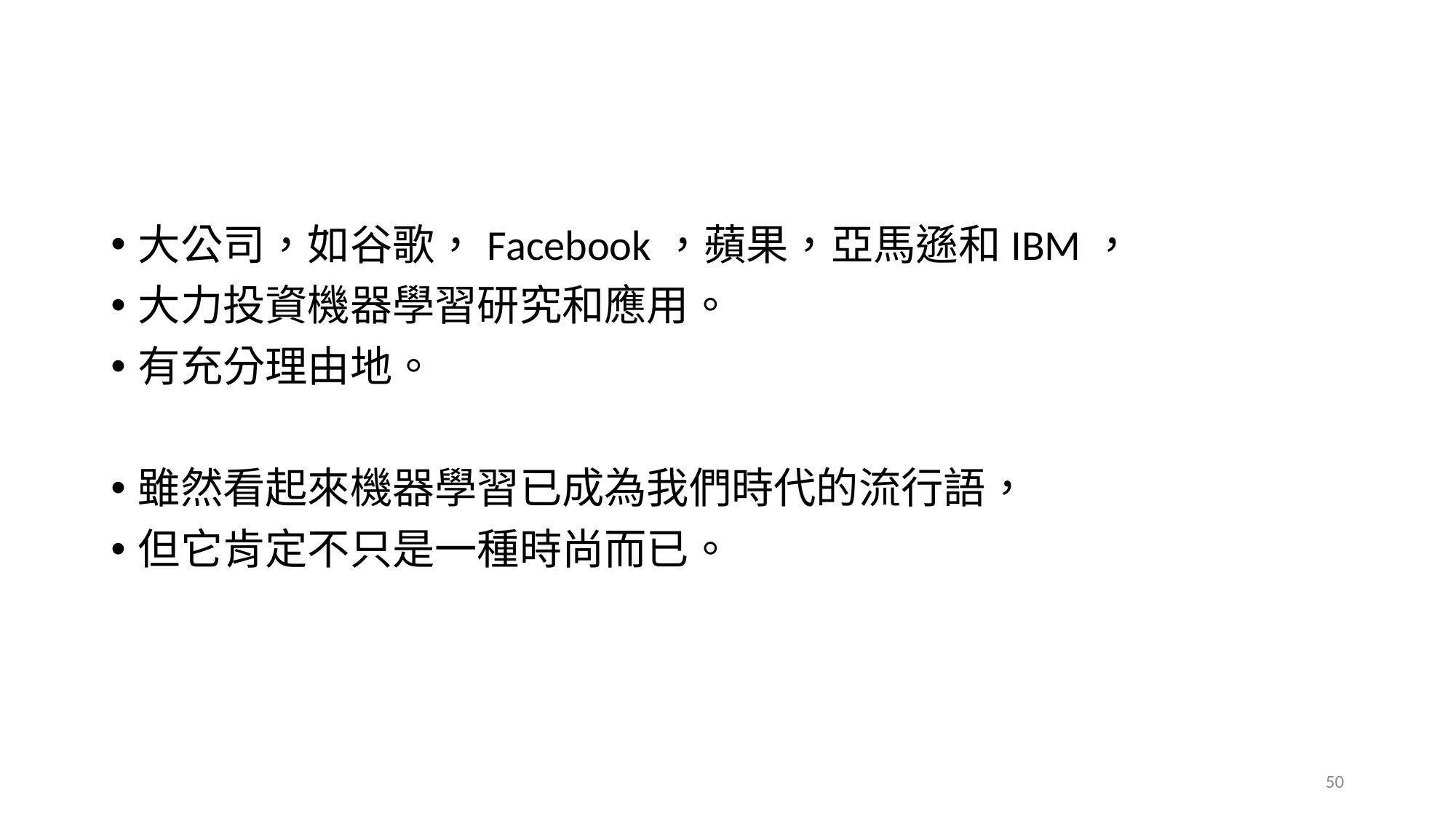

#
大公司，如谷歌，Facebook，蘋果，亞馬遜和IBM，
大力投資機器學習研究和應用。
有充分理由地。

雖然看起來機器學習已成為我們時代的流行語，
但它肯定不只是一種時尚而已。
50